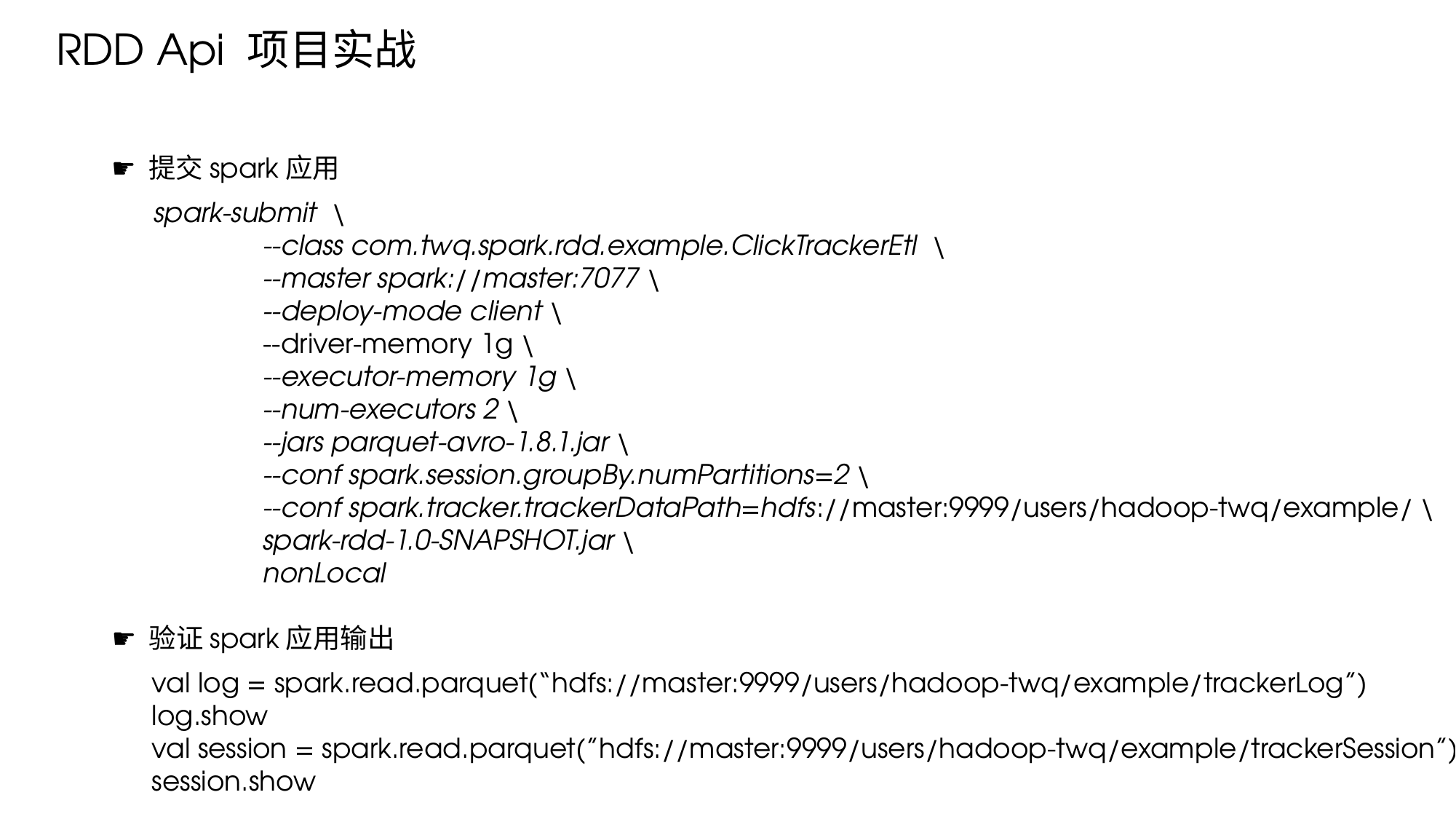

RDD Api 项目实战
☛ 提交spark应用
spark-submit  \
	--class com.twq.spark.rdd.example.ClickTrackerEtl  \
	--master spark://master:7077 \
	--deploy-mode client \
	--driver-memory 1g \
	--executor-memory 1g \
	--num-executors 2 \
	--jars parquet-avro-1.8.1.jar \
	--conf spark.session.groupBy.numPartitions=2 \
	--conf spark.tracker.trackerDataPath=hdfs://master:9999/users/hadoop-twq/example/ \
	spark-rdd-1.0-SNAPSHOT.jar \
	nonLocal
☛ 验证spark应用输出
val log = spark.read.parquet(“hdfs://master:9999/users/hadoop-twq/example/trackerLog”)
log.show
val session = spark.read.parquet(”hdfs://master:9999/users/hadoop-twq/example/trackerSession”)
session.show